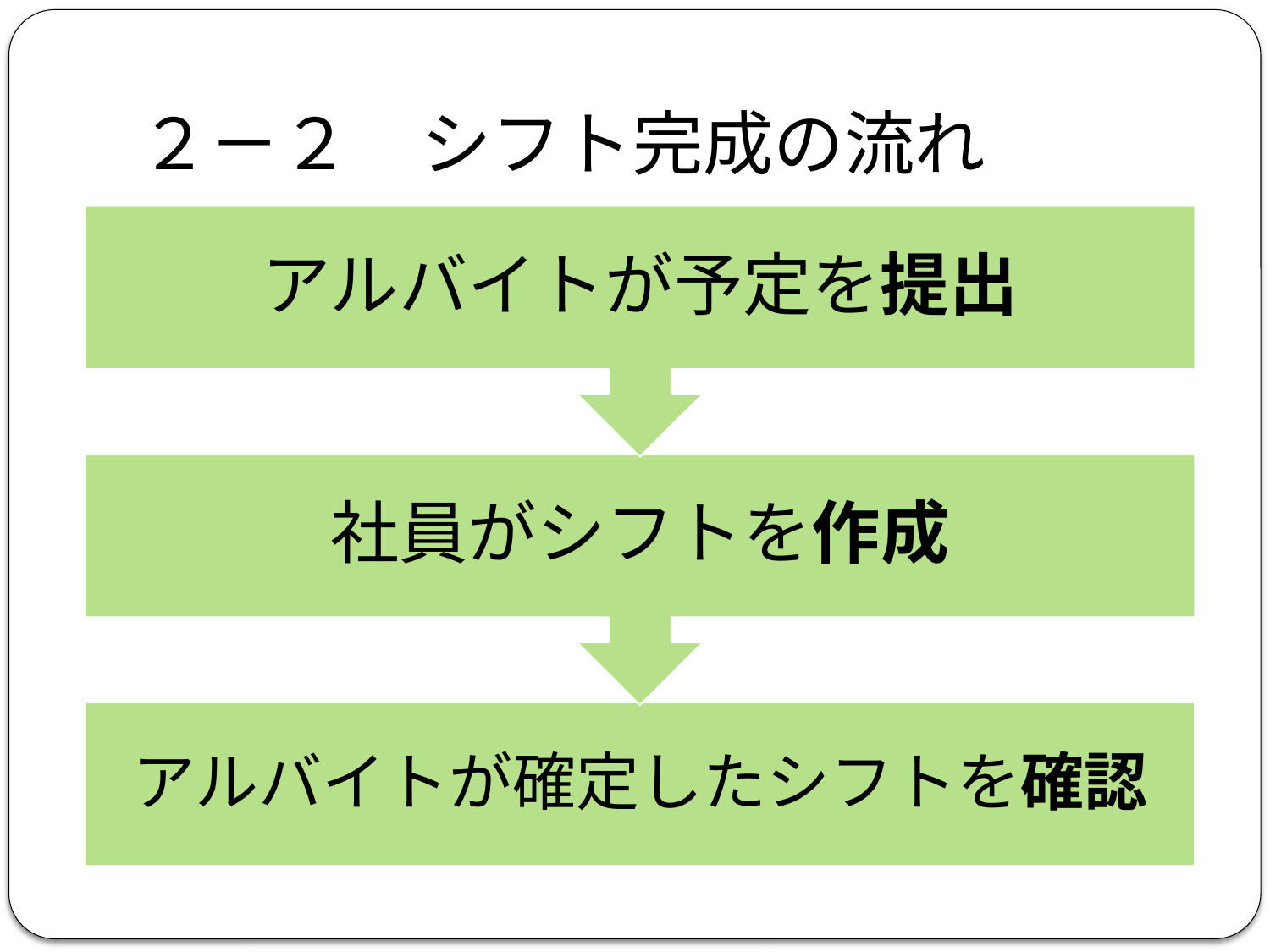

# ２－２　シフト完成の流れ
アルバイトが予定を提出
社員がシフトを作成
アルバイトが確定したシフトを確認